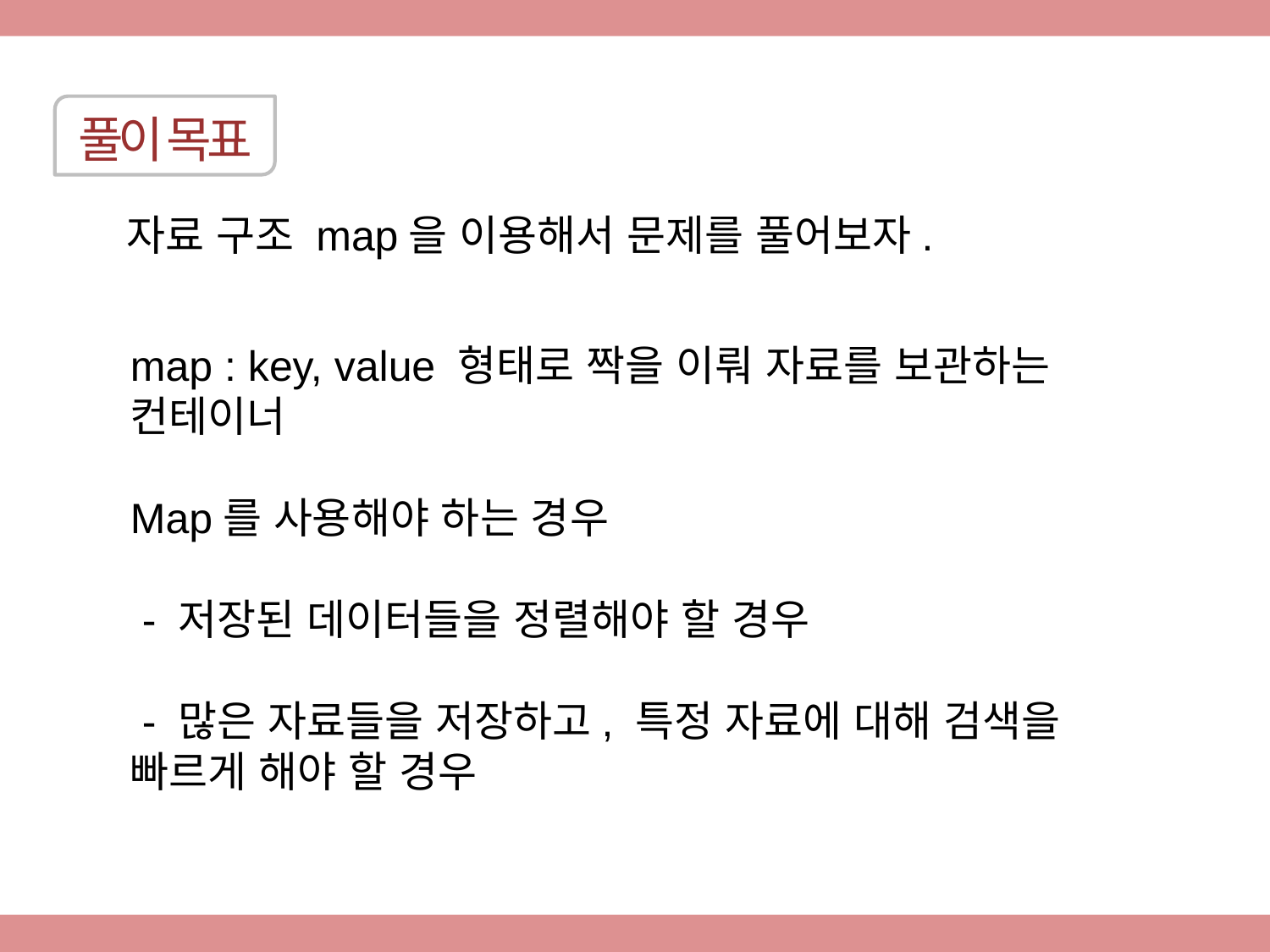

풀이 목표
자료 구조 map을 이용해서 문제를 풀어보자.
map : key, value 형태로 짝을 이뤄 자료를 보관하는 컨테이너

Map를 사용해야 하는 경우

 - 저장된 데이터들을 정렬해야 할 경우

 - 많은 자료들을 저장하고, 특정 자료에 대해 검색을 빠르게 해야 할 경우